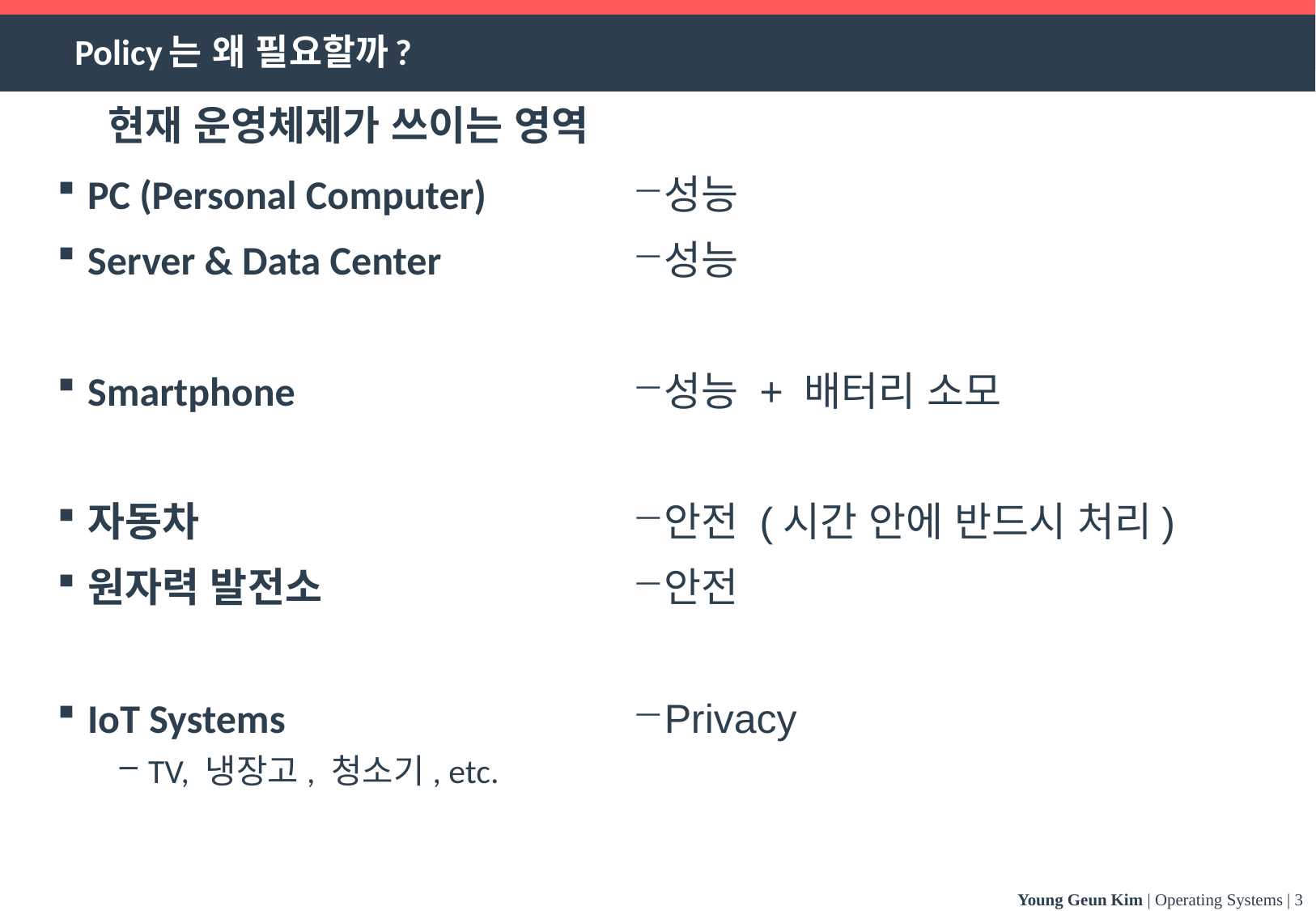

# Policy는 왜 필요할까?
현재 운영체제가 쓰이는 영역
PC (Personal Computer)
Server & Data Center

Smartphone

자동차
원자력 발전소

IoT Systems
TV, 냉장고, 청소기, etc.

성능
성능

성능 + 배터리 소모

안전 (시간 안에 반드시 처리)
안전

Privacy

Young Geun Kim | Operating Systems | 3